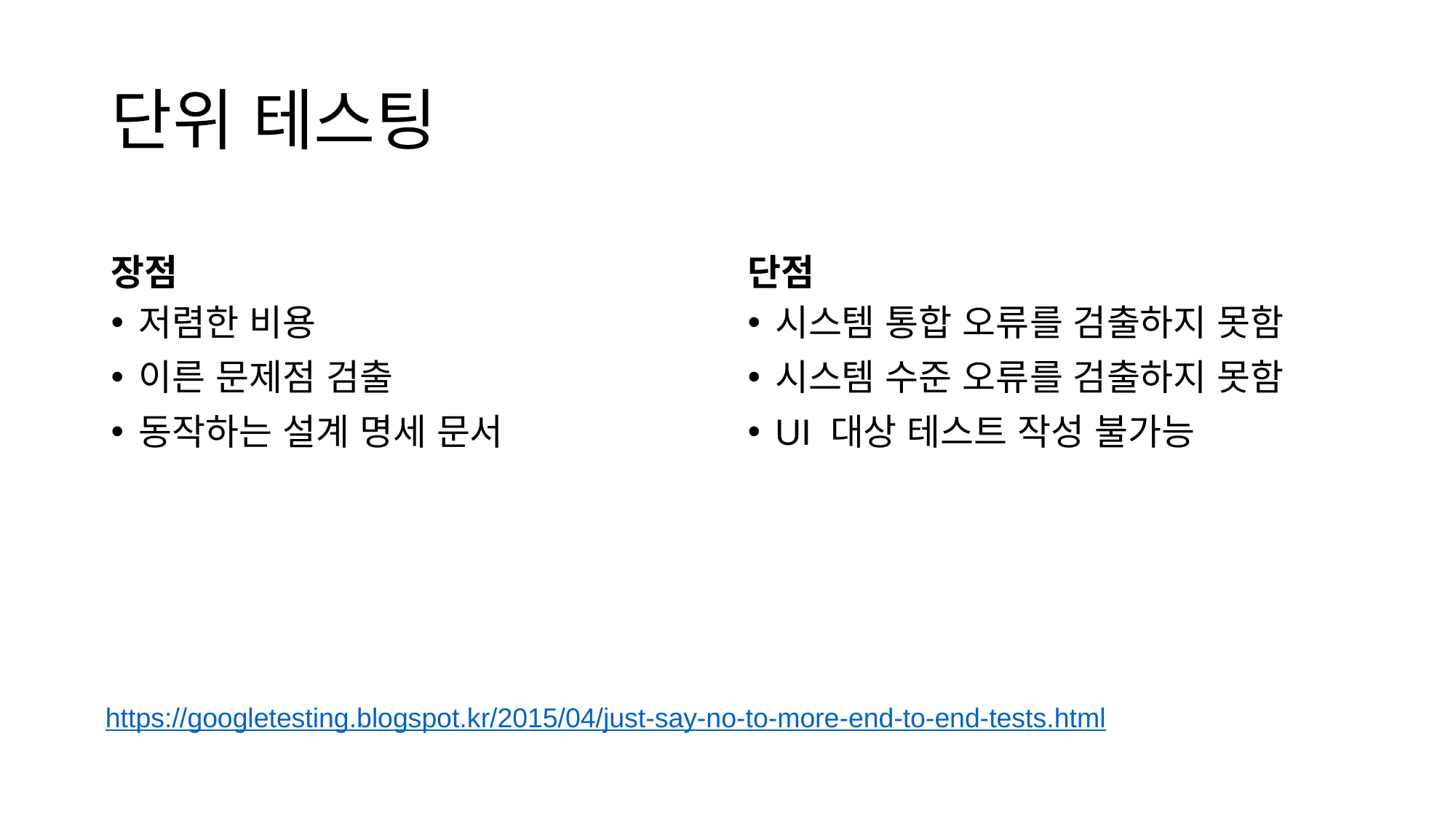

# 단위 테스팅
장점
단점
저렴한 비용
이른 문제점 검출
동작하는 설계 명세 문서
시스템 통합 오류를 검출하지 못함
시스템 수준 오류를 검출하지 못함
UI 대상 테스트 작성 불가능
https://googletesting.blogspot.kr/2015/04/just-say-no-to-more-end-to-end-tests.html